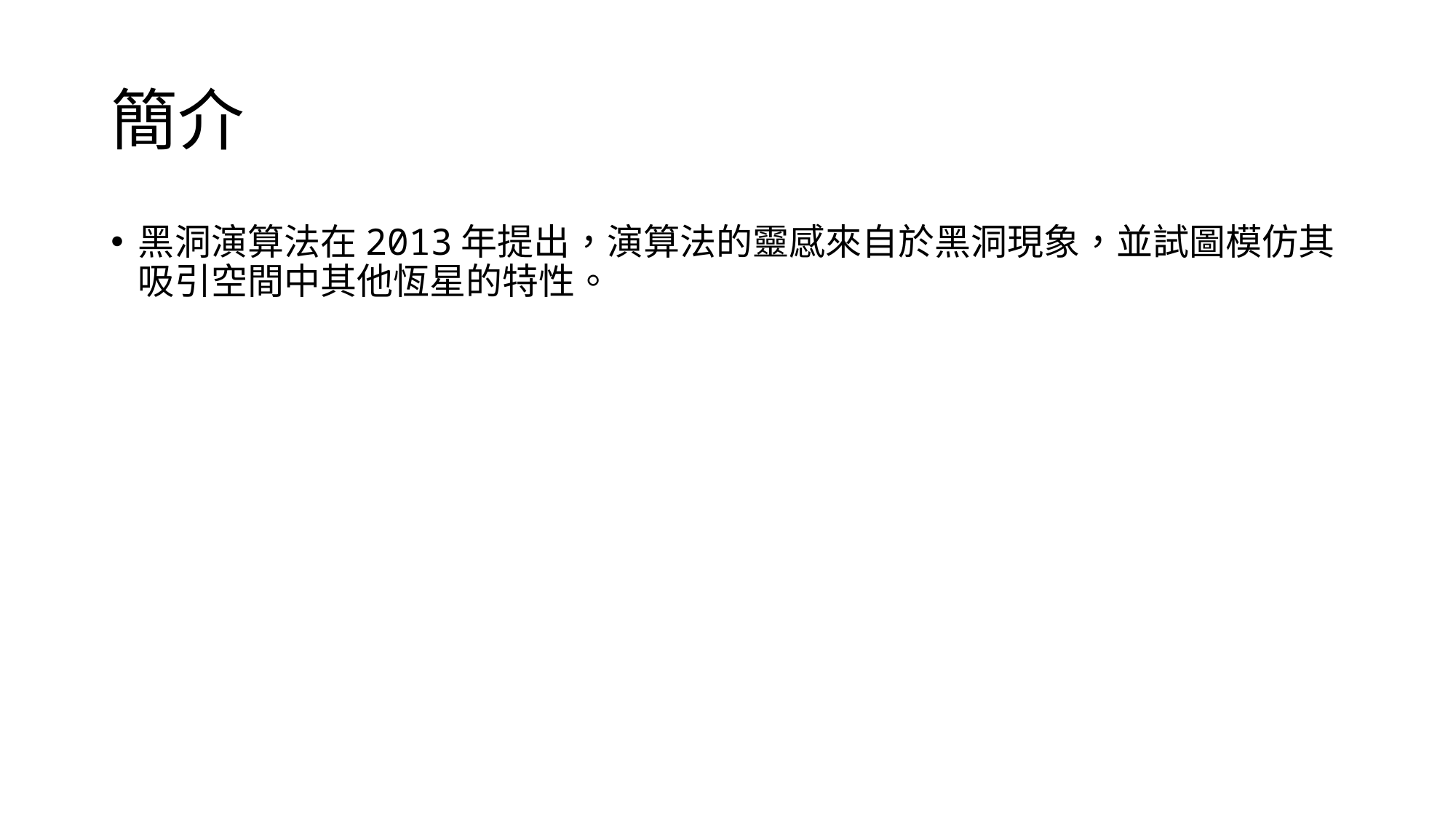

# 簡介
黑洞演算法在2013年提出，演算法的靈感來自於黑洞現象，並試圖模仿其吸引空間中其他恆星的特性。